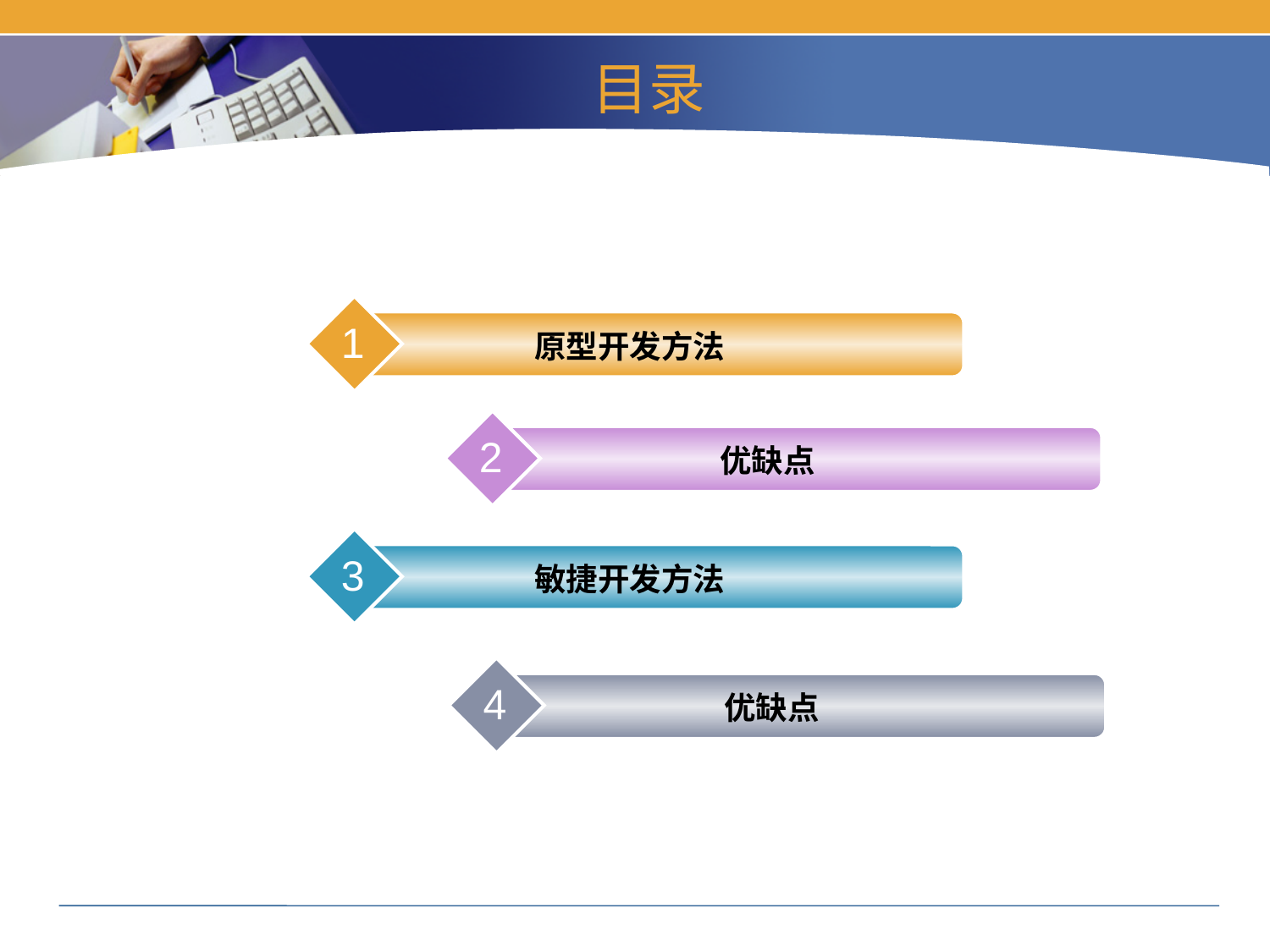

# 目录

1

原型开发方法

2

优缺点

3

敏捷开发方法

4

优缺点